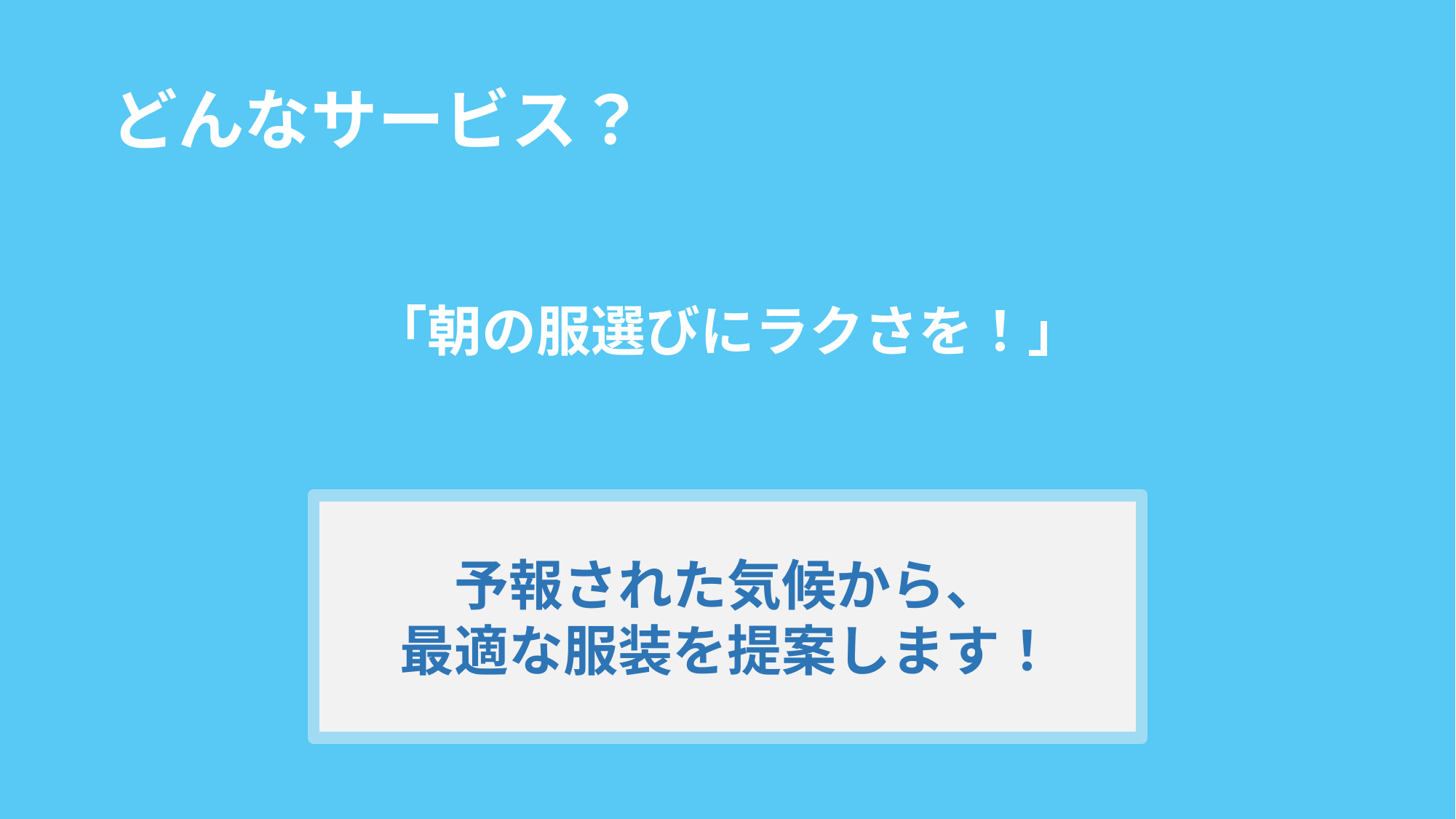

# どんなサービス？

「朝の服選びにラクさを！」

予報された気候から、
最適な服装を提案します！